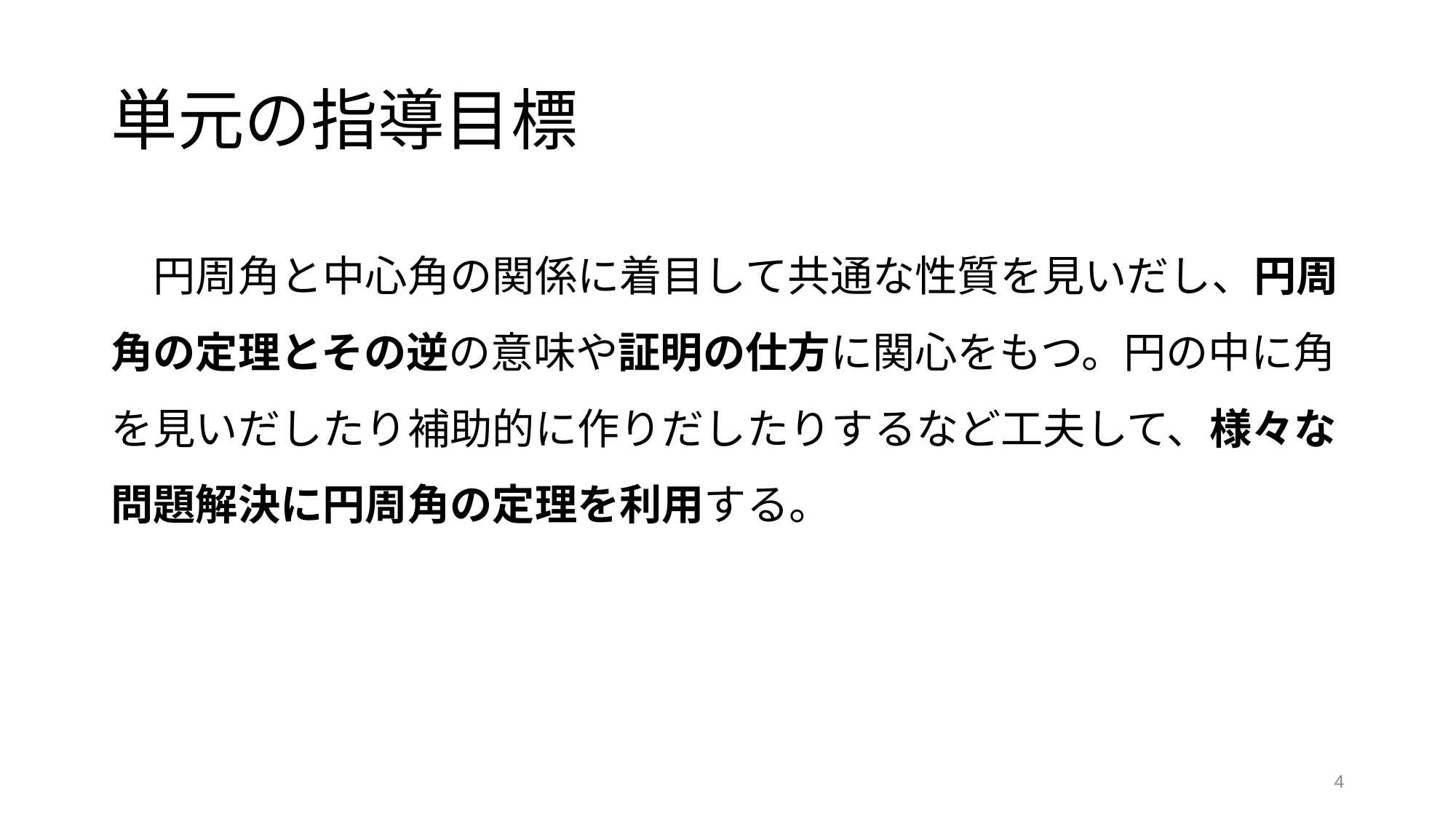

# 単元の指導目標
　円周角と中心角の関係に着目して共通な性質を見いだし、円周角の定理とその逆の意味や証明の仕方に関心をもつ。円の中に角を見いだしたり補助的に作りだしたりするなど工夫して、様々な問題解決に円周角の定理を利用する。
4